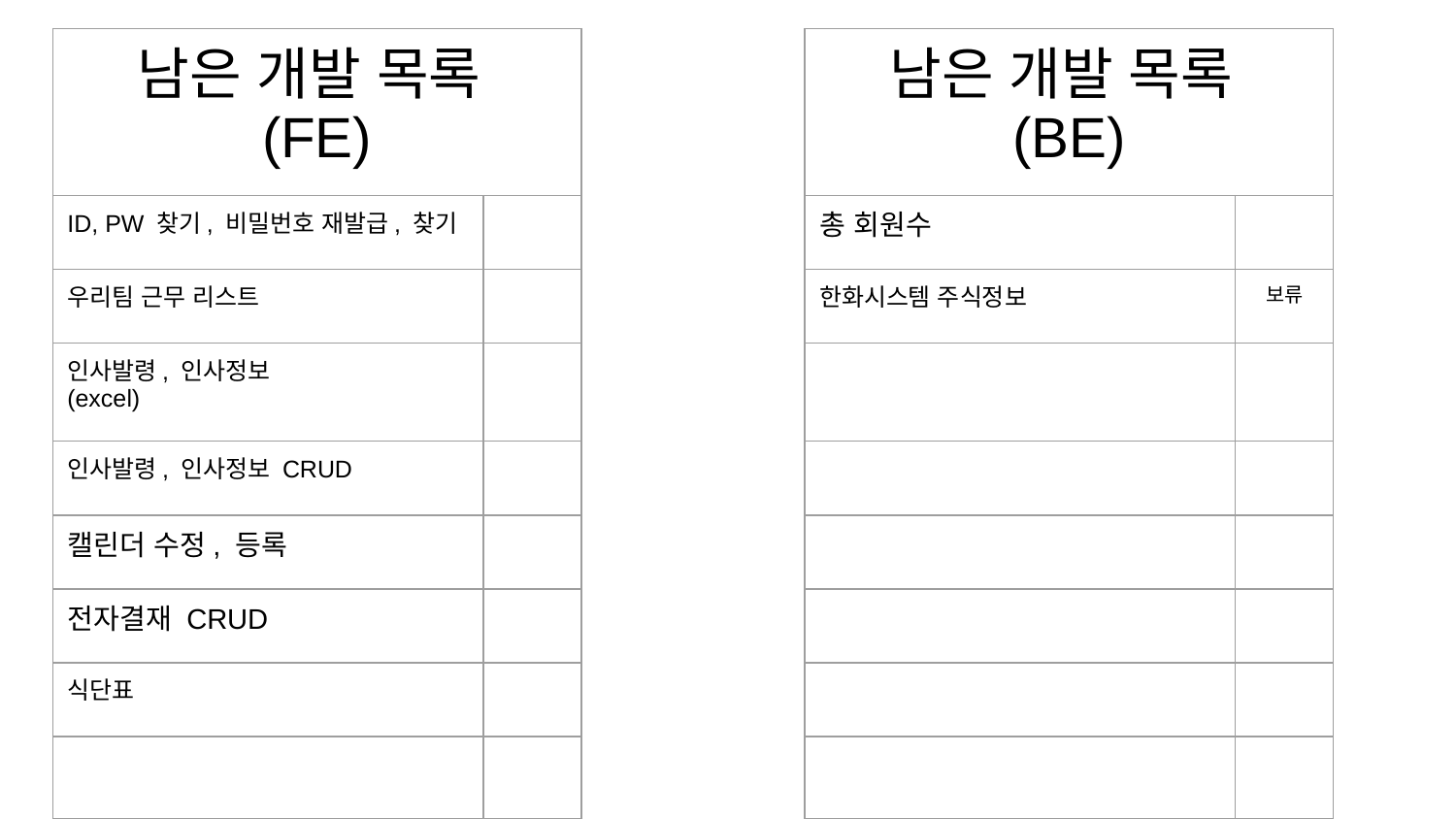

| 남은 개발 목록 (FE) |  |
| --- | --- |
| ID, PW 찾기, 비밀번호 재발급, 찾기 |  |
| 우리팀 근무 리스트 |  |
| 인사발령, 인사정보 (excel) |  |
| 인사발령, 인사정보 CRUD |  |
| 캘린더 수정, 등록 |  |
| 전자결재 CRUD |  |
| 식단표 |  |
|  |  |
| 남은 개발 목록 (BE) |  |
| --- | --- |
| 총 회원수 |  |
| 한화시스템 주식정보 | 보류 |
|  |  |
|  |  |
|  |  |
|  |  |
|  |  |
|  |  |